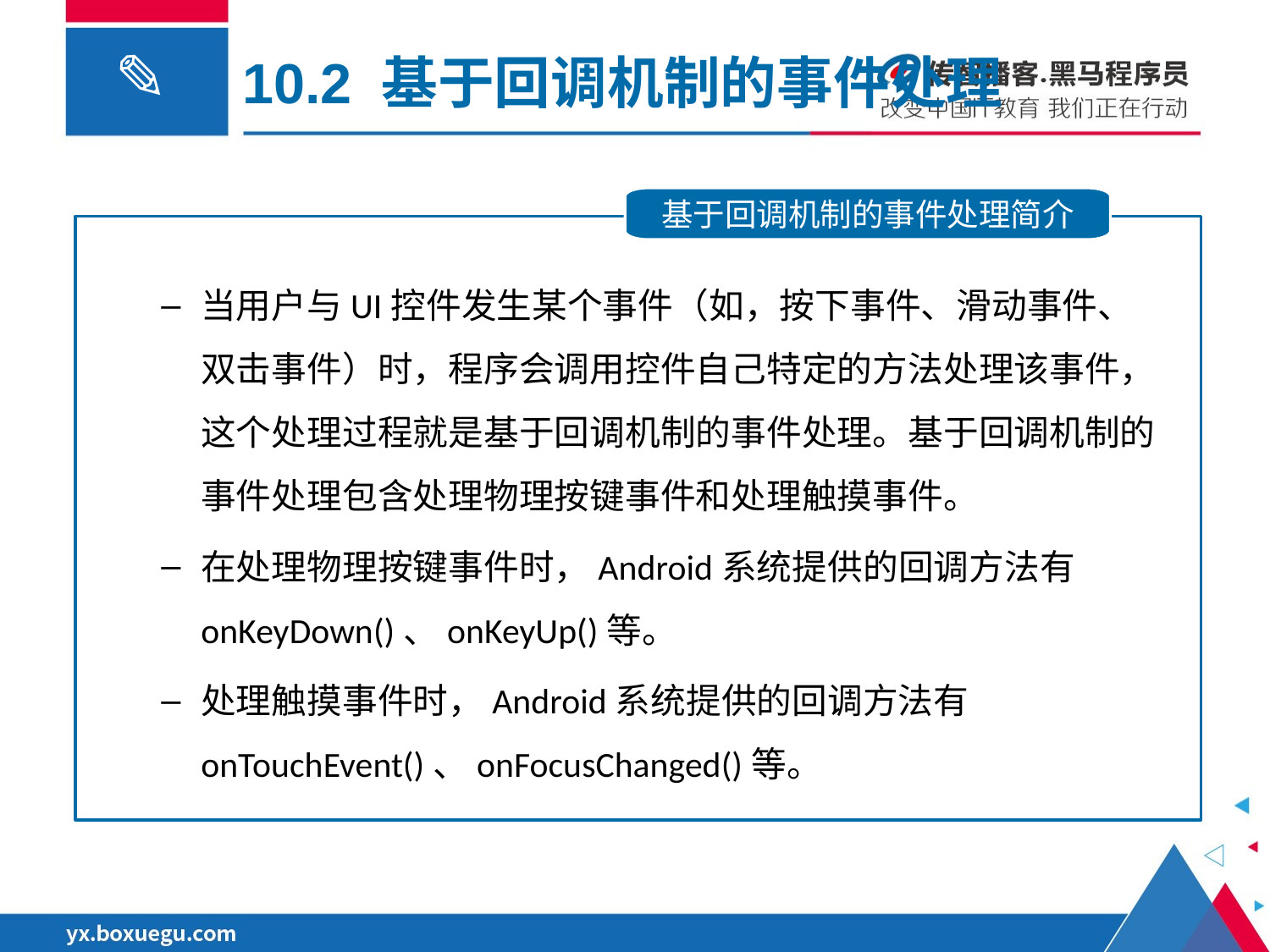

10.2 基于回调机制的事件处理
基于回调机制的事件处理简介

当用户与UI控件发生某个事件（如，按下事件、滑动事件、双击事件）时，程序会调用控件自己特定的方法处理该事件，这个处理过程就是基于回调机制的事件处理。基于回调机制的事件处理包含处理物理按键事件和处理触摸事件。
在处理物理按键事件时，Android系统提供的回调方法有onKeyDown()、onKeyUp()等。
处理触摸事件时，Android系统提供的回调方法有onTouchEvent()、onFocusChanged()等。